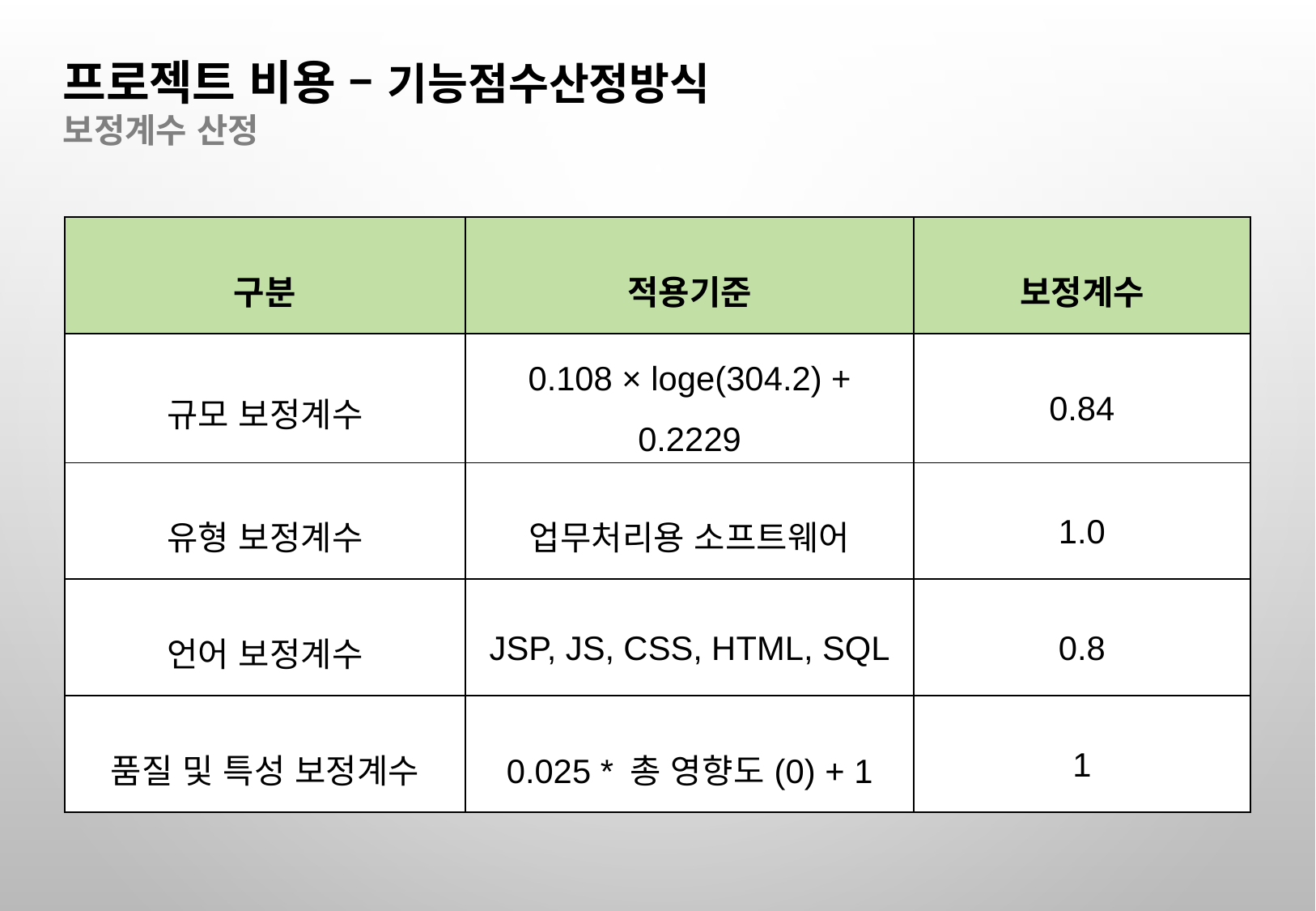

프로젝트 비용 – 기능점수산정방식
보정계수 산정
| 구분 | 적용기준 | 보정계수 |
| --- | --- | --- |
| 규모 보정계수 | 0.108 × loge(304.2) + 0.2229 | 0.84 |
| 유형 보정계수 | 업무처리용 소프트웨어 | 1.0 |
| 언어 보정계수 | JSP, JS, CSS, HTML, SQL | 0.8 |
| 품질 및 특성 보정계수 | 0.025 \* 총 영향도(0) + 1 | 1 |
26